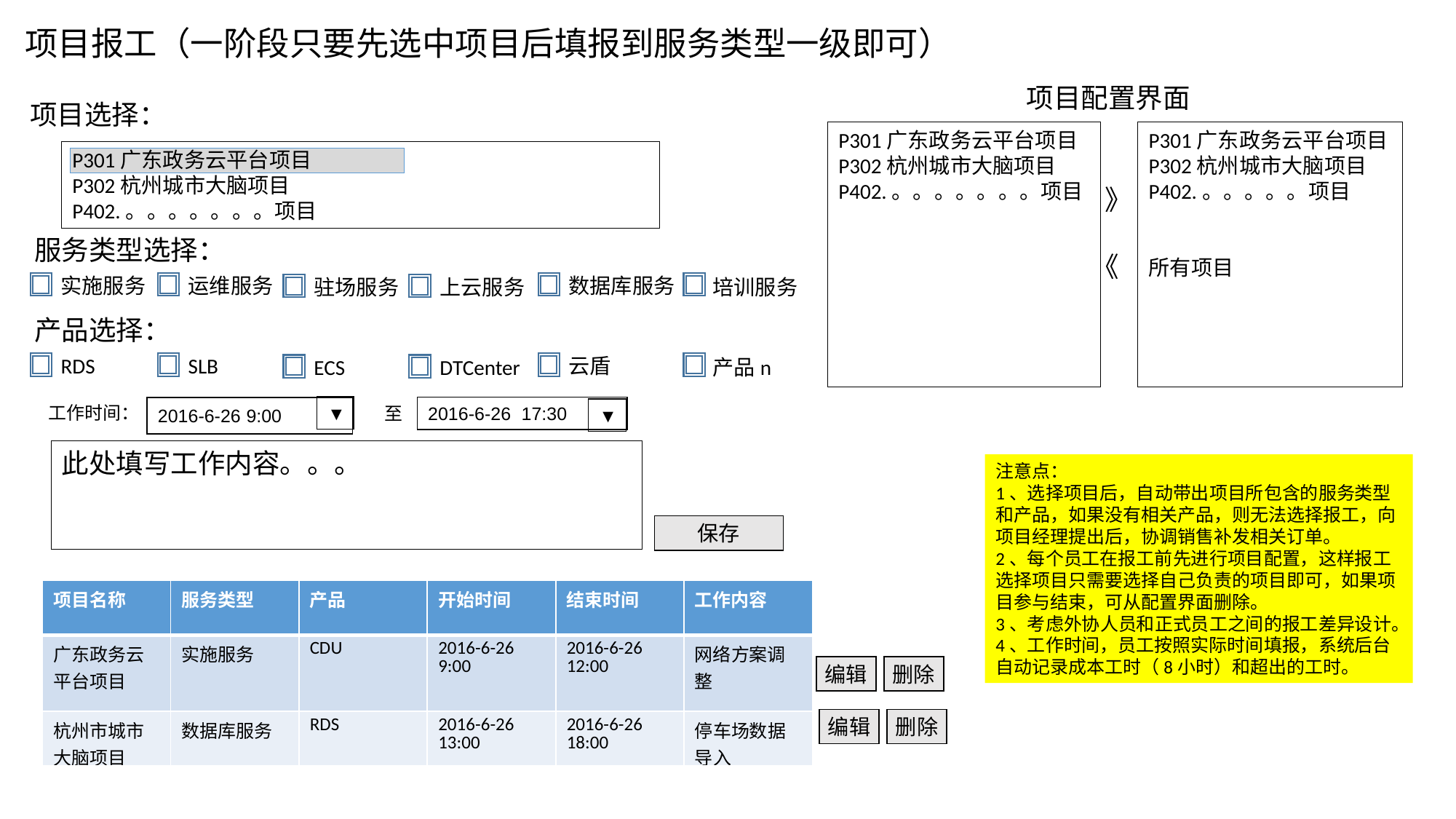

项目报工（一阶段只要先选中项目后填报到服务类型一级即可）
项目配置界面
项目选择：
P301广东政务云平台项目
P302杭州城市大脑项目
P402.。。。。。。。项目

P301广东政务云平台项目
P302杭州城市大脑项目
P402.。。。。。项目

所有项目

P301广东政务云平台项目
P302杭州城市大脑项目
P402.。。。。。。。项目

》
服务类型选择：
《
实施服务
运维服务
数据库服务
驻场服务
上云服务
培训服务

产品选择：
RDS
SLB
云盾
ECS
DTCenter
产品n

工作时间：
▼
 至
2016-6-26  17:30
2016-6-26 9:00
▼
此处填写工作内容。。。

注意点：
1、选择项目后，自动带出项目所包含的服务类型和产品，如果没有相关产品，则无法选择报工，向项目经理提出后，协调销售补发相关订单。
2、每个员工在报工前先进行项目配置，这样报工选择项目只需要选择自己负责的项目即可，如果项目参与结束，可从配置界面删除。
3、考虑外协人员和正式员工之间的报工差异设计。
4、工作时间，员工按照实际时间填报，系统后台自动记录成本工时（8小时）和超出的工时。
保存
| 项目名称 | 服务类型 | 产品 | 开始时间 | 结束时间 | 工作内容 |
| --- | --- | --- | --- | --- | --- |
| 广东政务云平台项目 | 实施服务 | CDU | 2016-6-26 9:00 | 2016-6-26 12:00 | 网络方案调整 |
| 杭州市城市大脑项目 | 数据库服务 | RDS | 2016-6-26 13:00 | 2016-6-26 18:00 | 停车场数据导入 |
编辑
删除
编辑
删除